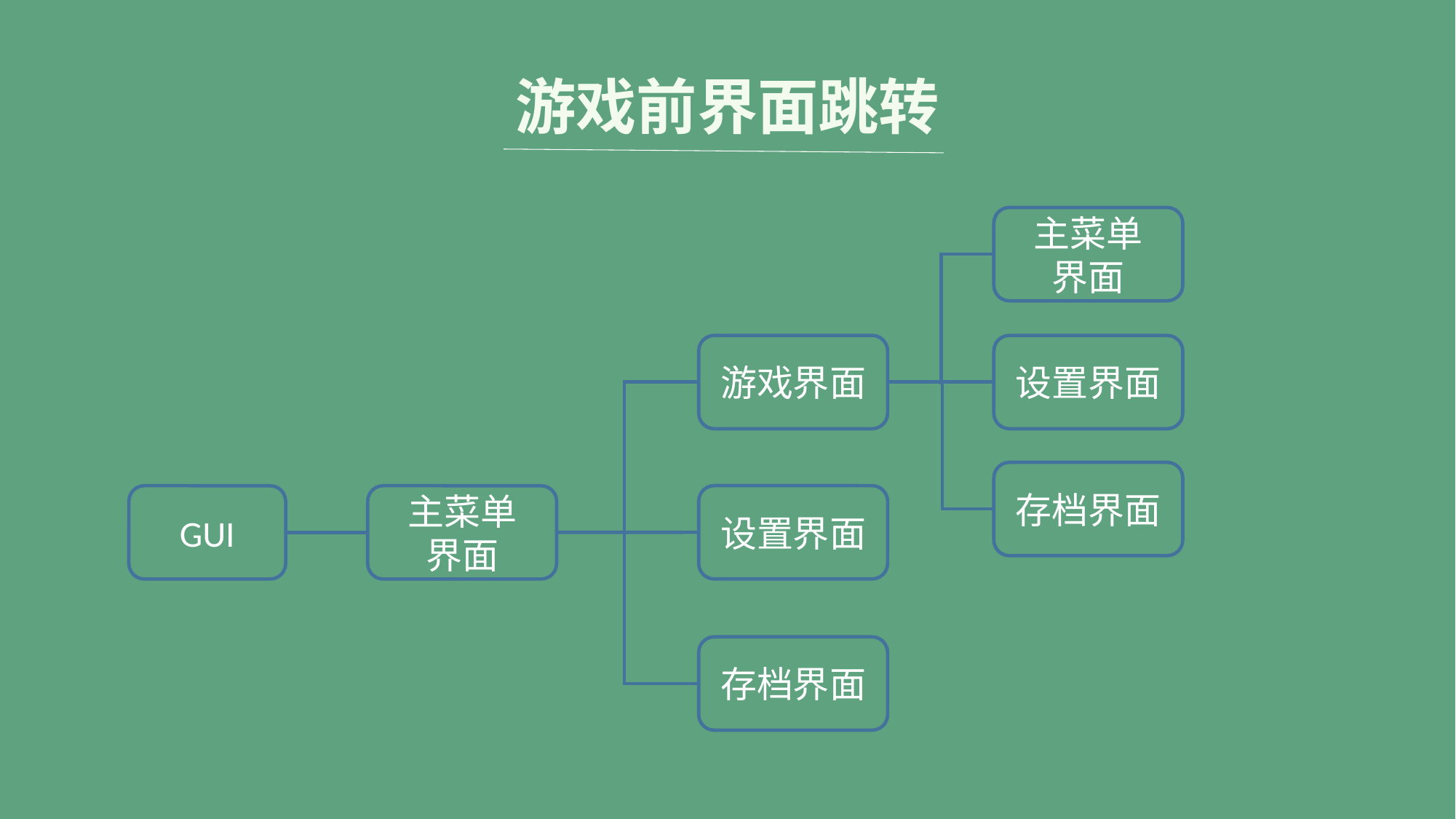

游戏前界面跳转
主菜单
界面
游戏界面
设置界面
存档界面
设置界面
GUI
主菜单
界面
存档界面